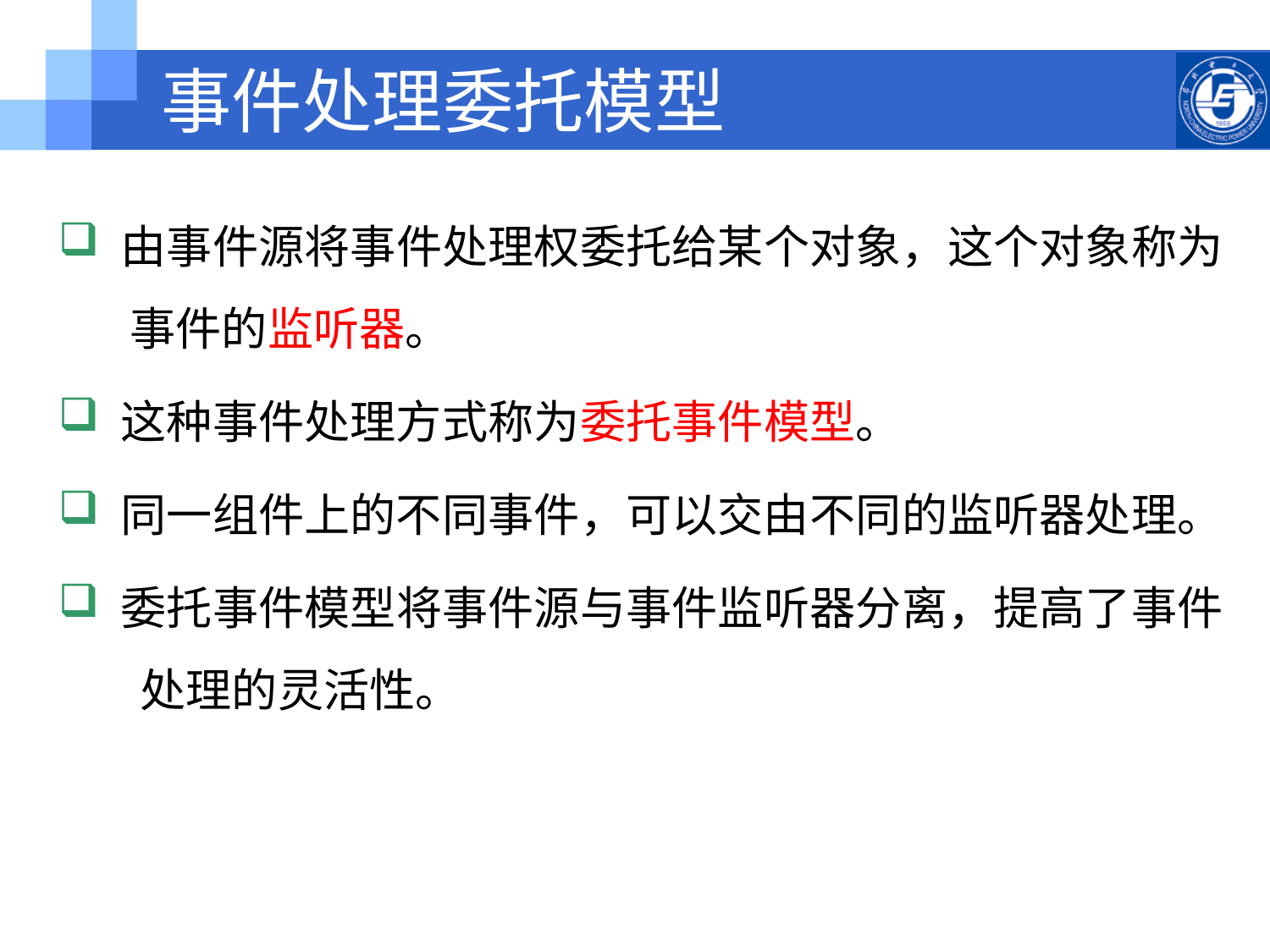

事件处理委托模型
 由事件源将事件处理权委托给某个对象，这个对象称为
    事件的监听器。
 这种事件处理方式称为委托事件模型。
 同一组件上的不同事件，可以交由不同的监听器处理。
 委托事件模型将事件源与事件监听器分离，提高了事件
     处理的灵活性。